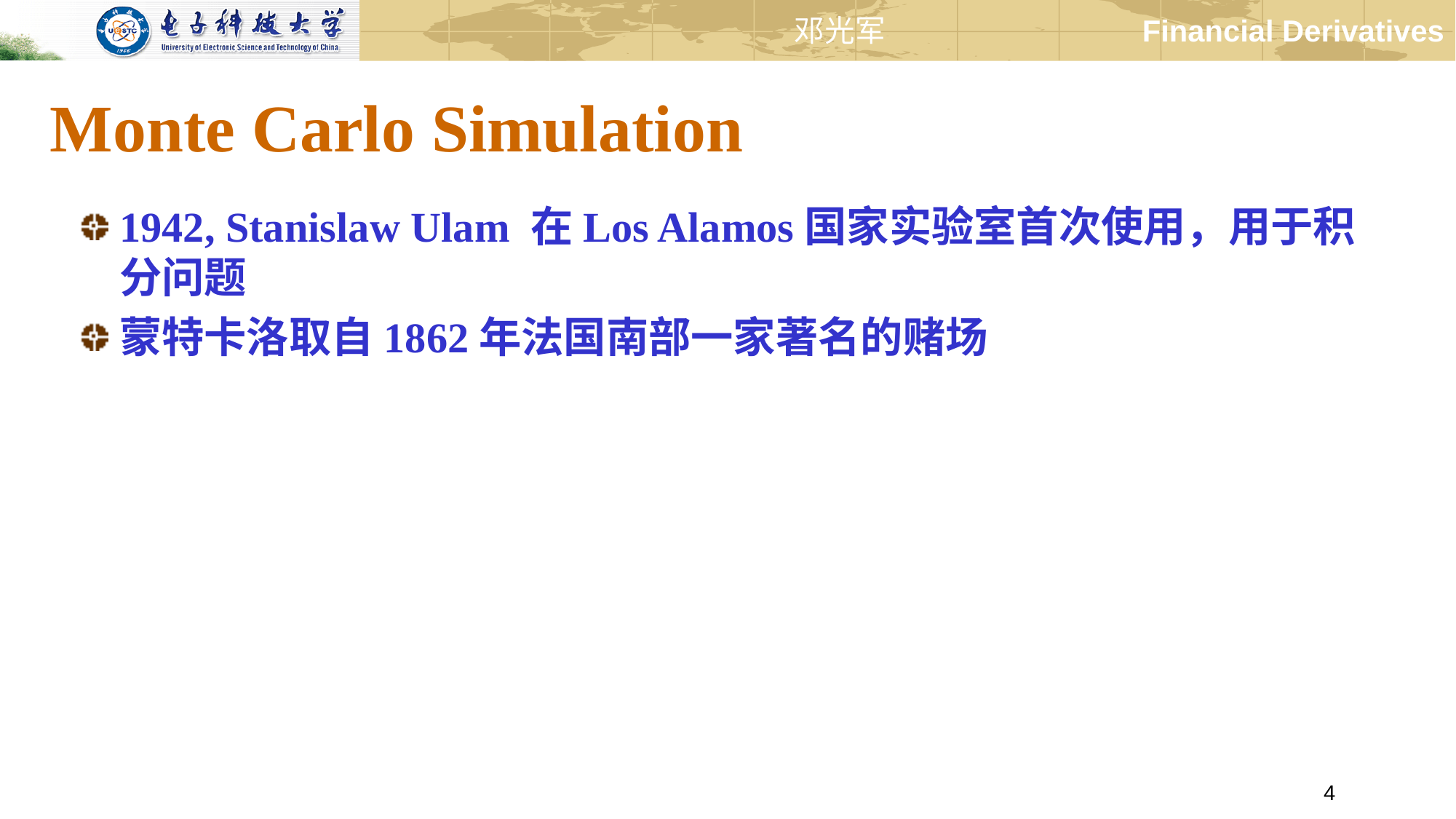

# Monte Carlo Simulation
1942, Stanislaw Ulam 在Los Alamos国家实验室首次使用，用于积分问题
蒙特卡洛取自1862年法国南部一家著名的赌场